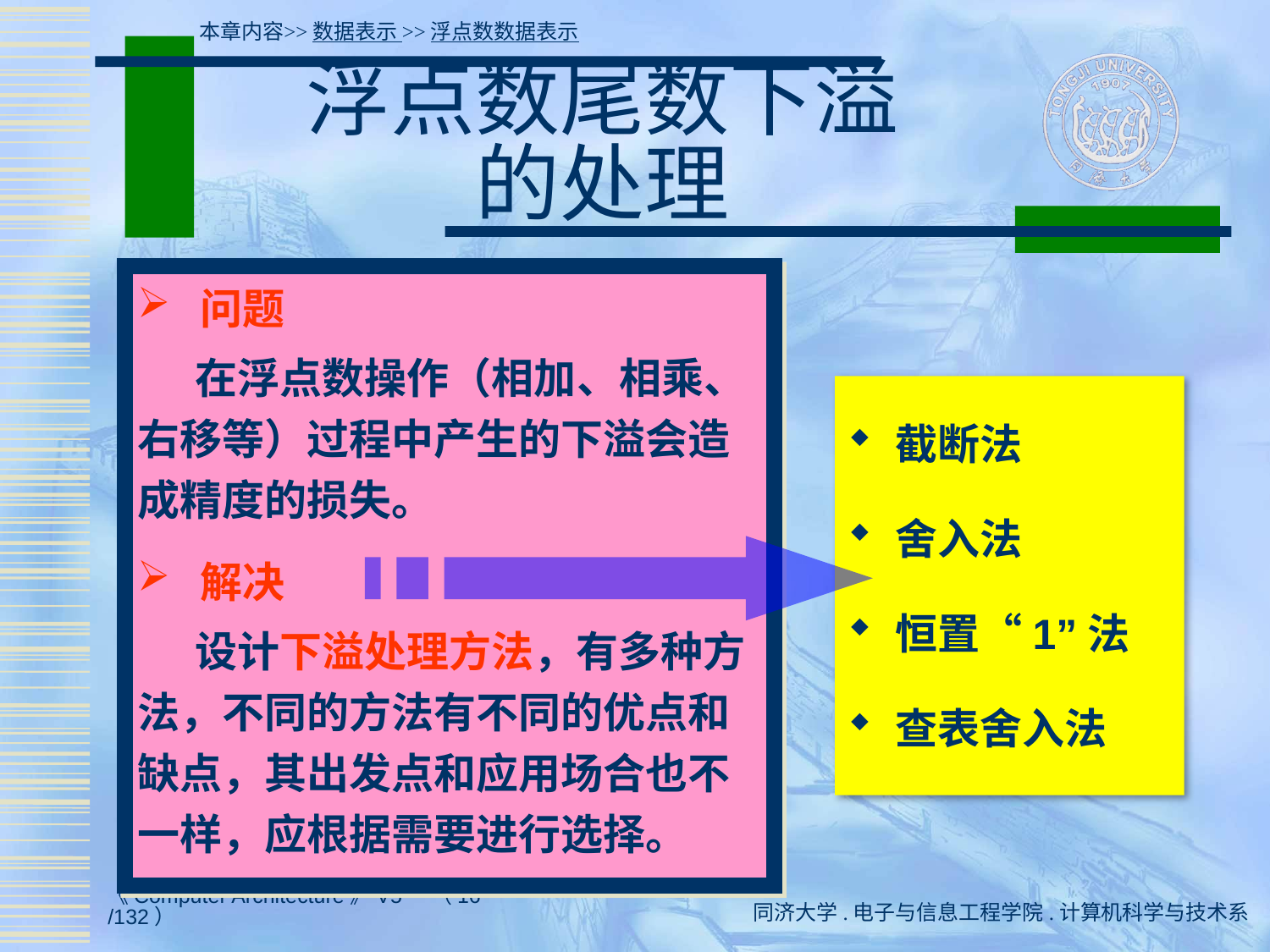

本章内容>>数据表示 >>浮点数数据表示
# 浮点数尾数下溢 的处理
  问题
     在浮点数操作（相加、相乘、右移等）过程中产生的下溢会造成精度的损失。
  解决
     设计下溢处理方法，有多种方法，不同的方法有不同的优点和缺点，其出发点和应用场合也不一样，应根据需要进行选择。
截断法
舍入法
恒置“1”法
查表舍入法